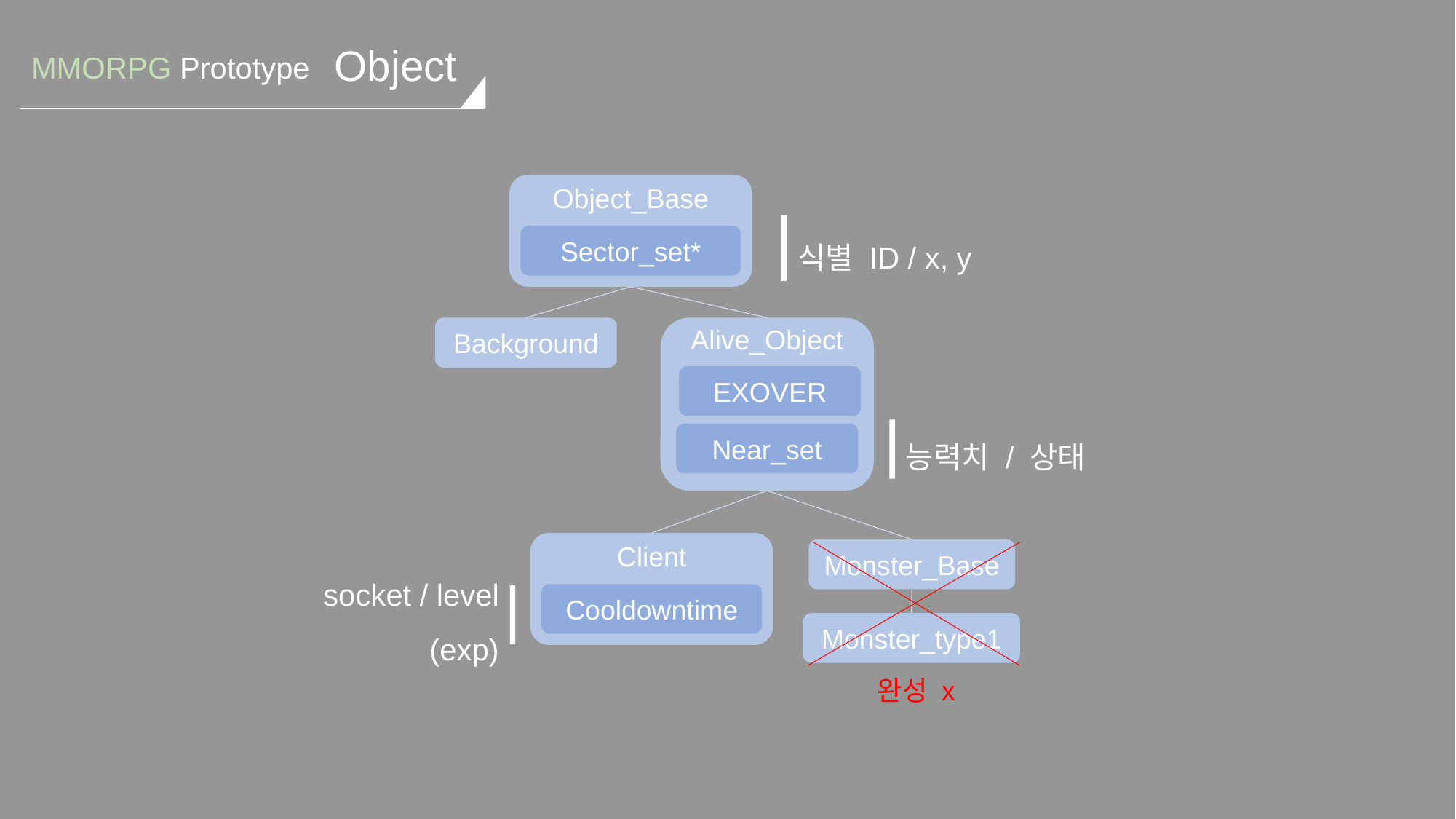

# Object
MMORPG Prototype

Object_Base

Sector_set*
Background
Alive_Object

Near_set
EXOVER
Client

Cooldowntime
Monster_Base
Monster_type1
식별 ID / x, y

능력치 / 상태

socket / level (exp)

완성 x